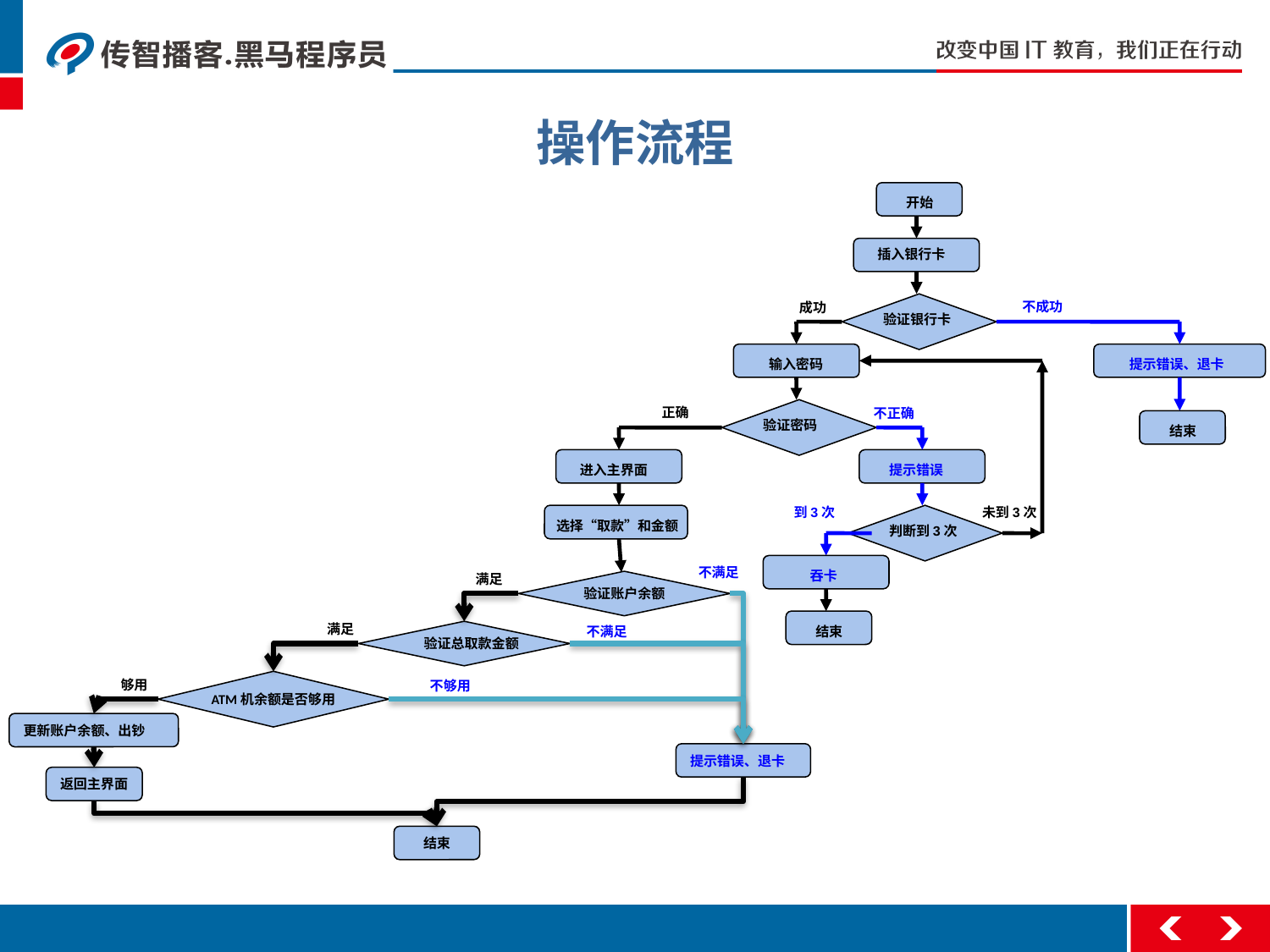

# 操作流程

开始

插入银行卡

验证银行卡
不成功
成功

输入密码

提示错误、退卡

正确

验证密码
不正确

结束

进入主界面

提示错误

到3次
未到3次

选择“取款”和金额

判断到3次

吞卡
不满足
满足
验证账户余额

结束
满足
不满足
验证总取款金额
ATM机余额是否够用
够用
不够用
更新账户余额、出钞
提示错误、退卡
返回主界面
结束